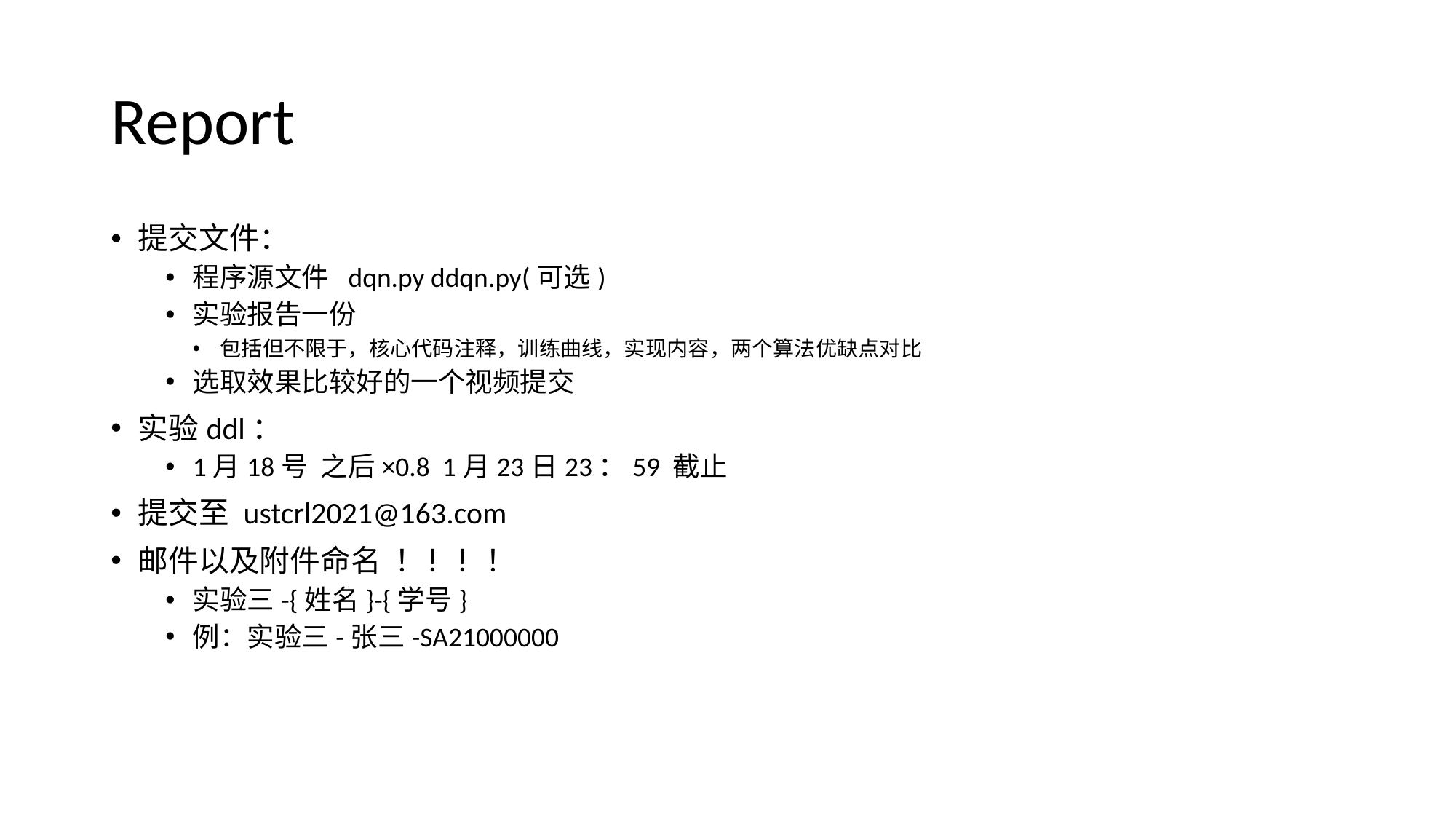

# Report
提交文件：
程序源文件  dqn.py ddqn.py(可选)
实验报告一份
包括但不限于，核心代码注释，训练曲线，实现内容，两个算法优缺点对比
选取效果比较好的一个视频提交
实验ddl：
1月18号  之后×0.8  1月23日23：59 截止
提交至 ustcrl2021@163.com
邮件以及附件命名  ！！！！
实验三-{姓名}-{学号}
例：实验三-张三-SA21000000